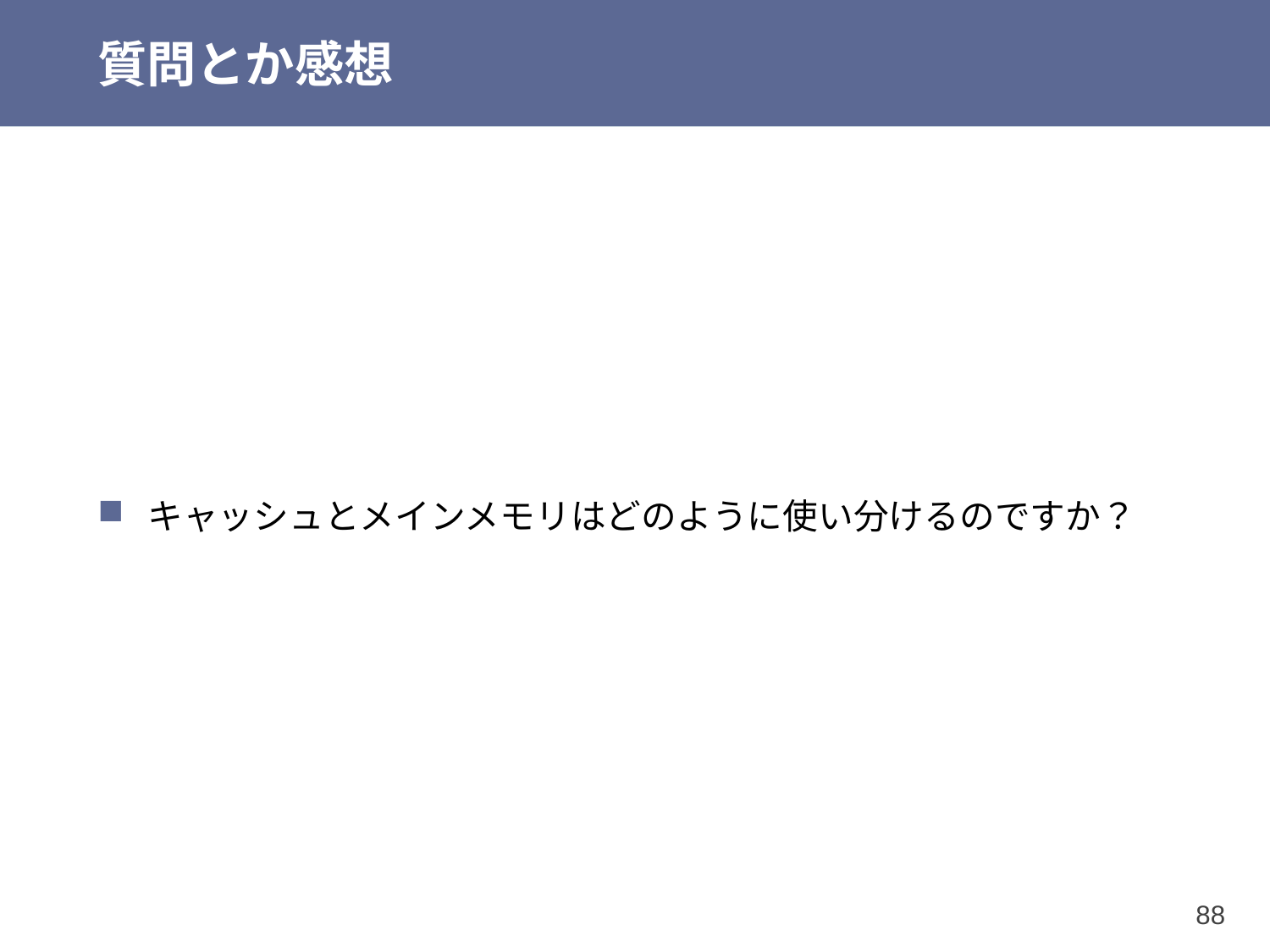

# 質問とか感想
キャッシュとメインメモリはどのように使い分けるのですか？